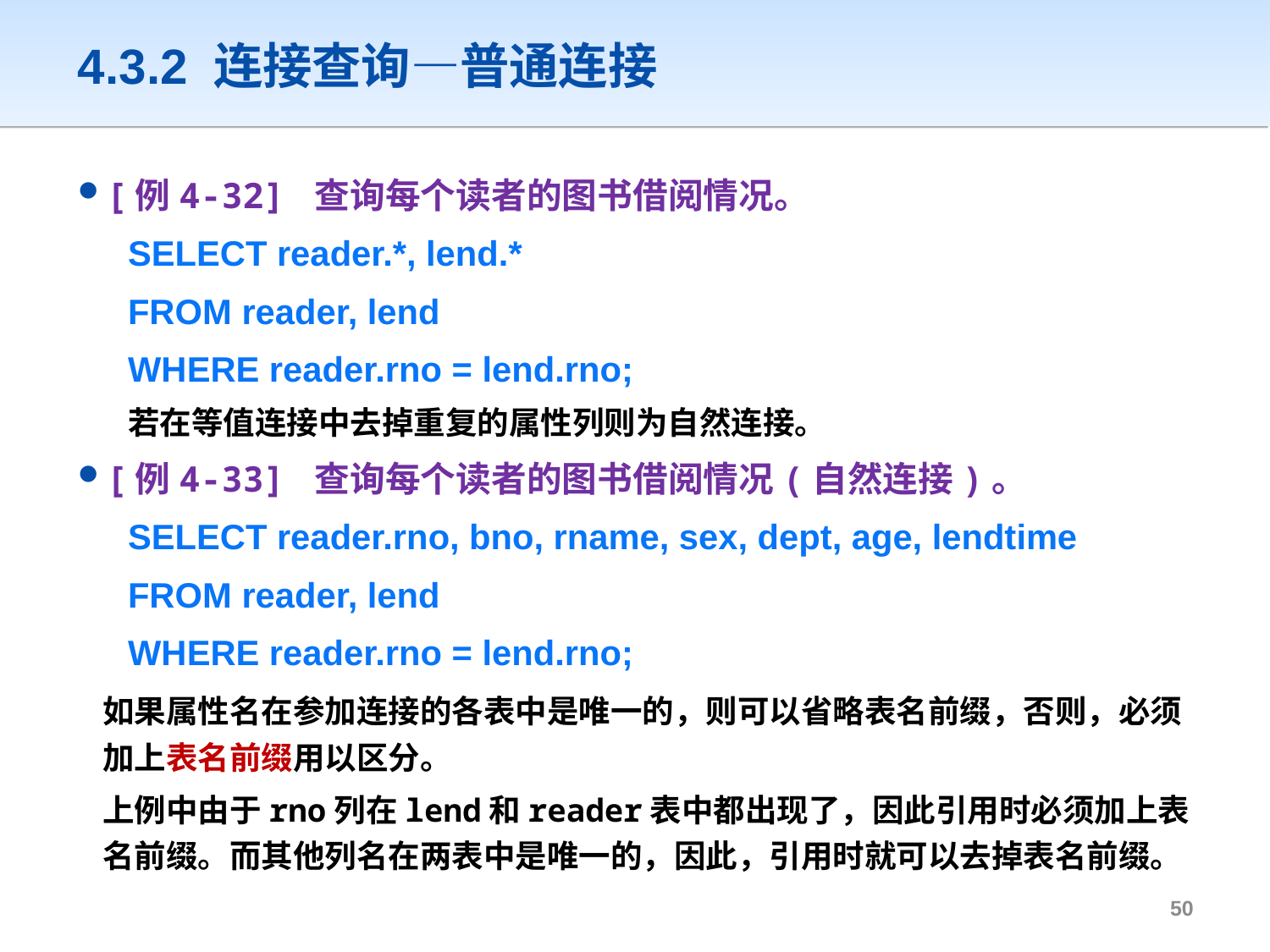

# 4.3.2 连接查询—普通连接
[例4-32] 查询每个读者的图书借阅情况。
SELECT reader.*, lend.*
FROM reader, lend
WHERE reader.rno = lend.rno;
若在等值连接中去掉重复的属性列则为自然连接。
[例4-33] 查询每个读者的图书借阅情况(自然连接)。
SELECT reader.rno, bno, rname, sex, dept, age, lendtime
FROM reader, lend
WHERE reader.rno = lend.rno;
	如果属性名在参加连接的各表中是唯一的，则可以省略表名前缀，否则，必须加上表名前缀用以区分。
	上例中由于rno列在lend和reader表中都出现了，因此引用时必须加上表名前缀。而其他列名在两表中是唯一的，因此，引用时就可以去掉表名前缀。

50